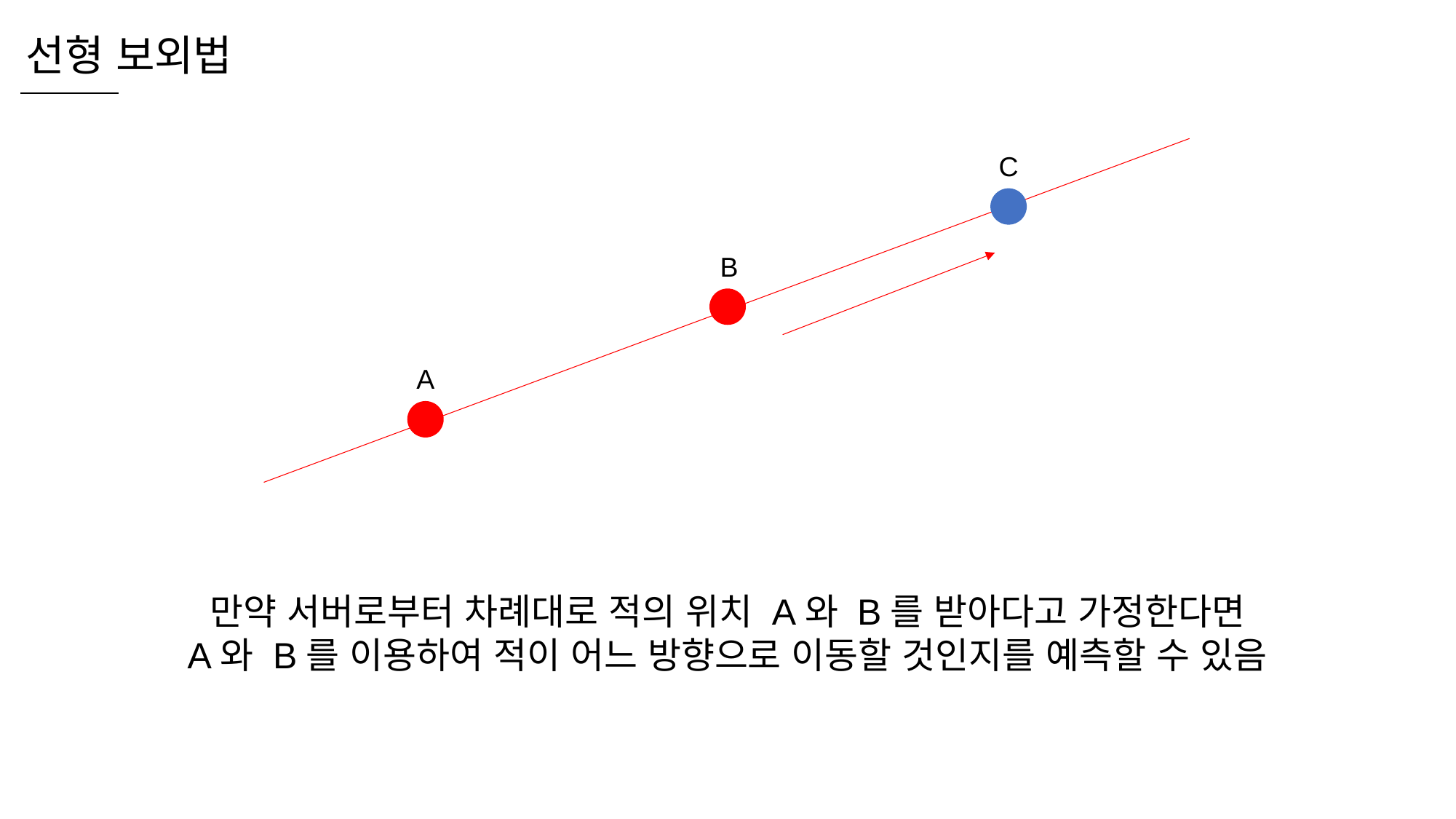

선형 보외법
C

B

A

만약 서버로부터 차례대로 적의 위치 A와 B를 받아다고 가정한다면
A와 B를 이용하여 적이 어느 방향으로 이동할 것인지를 예측할 수 있음